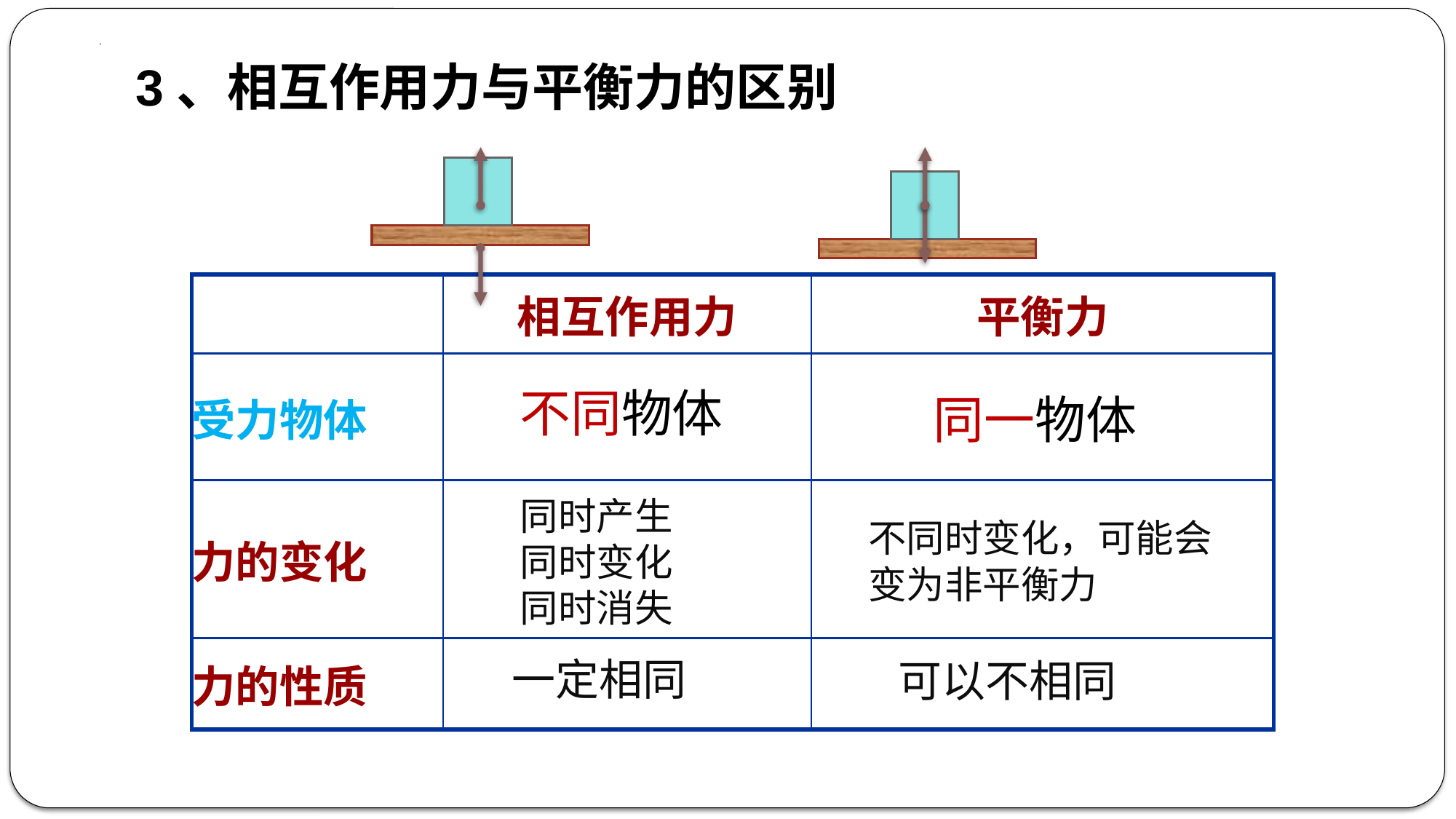

3、相互作用力与平衡力的区别

|  | 相互作用力 | 平衡力 |
| --- | --- | --- |
| 受力物体 |  |  |
| 力的变化 |  |  |
| 力的性质 |  |  |
不同物体
同一物体
同时产生
同时变化
同时消失
不同时变化，可能会变为非平衡力
一定相同
可以不相同